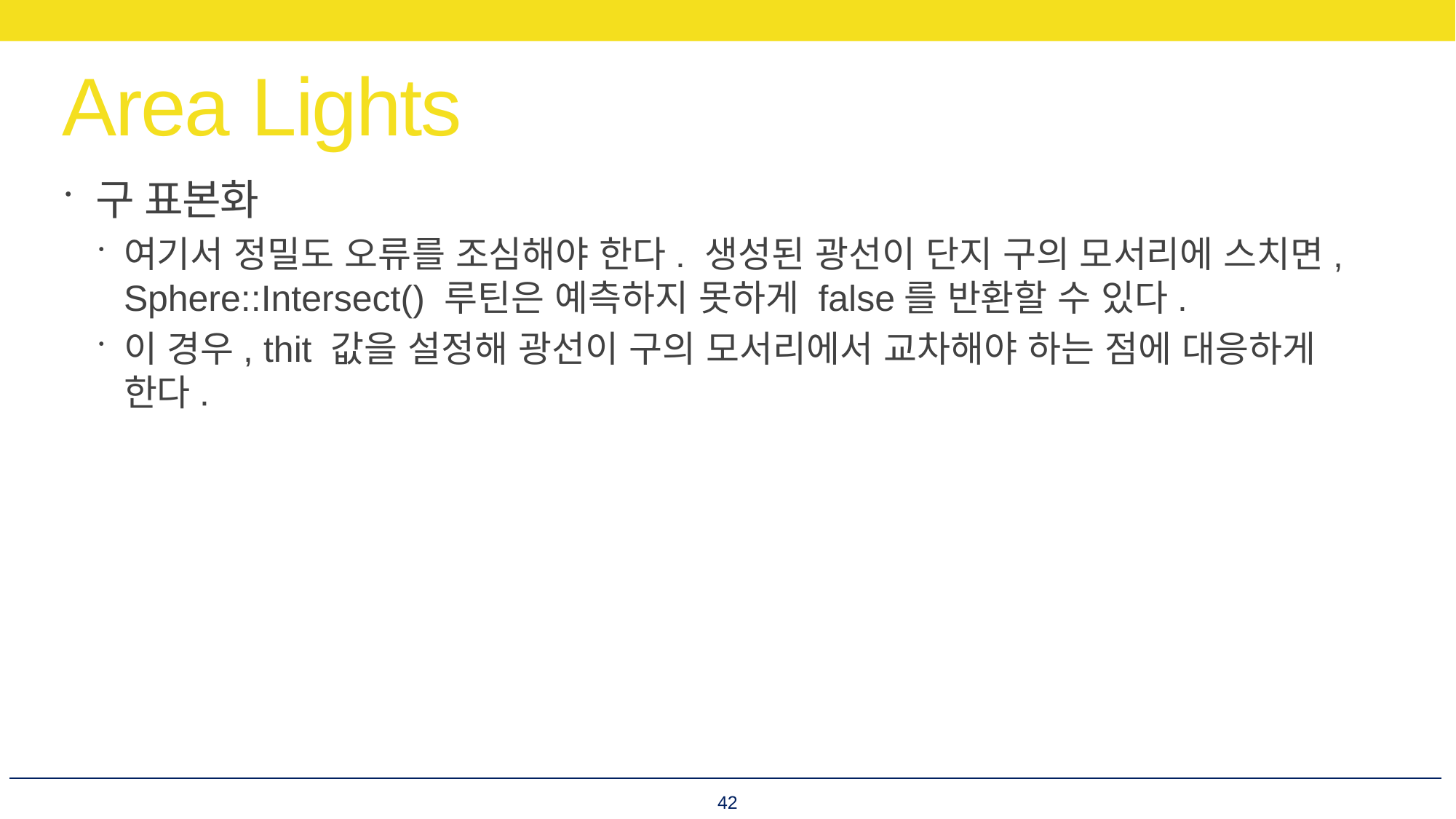

# Area Lights
구 표본화
여기서 정밀도 오류를 조심해야 한다. 생성된 광선이 단지 구의 모서리에 스치면,
Sphere::Intersect() 루틴은 예측하지 못하게 false를 반환할 수 있다.
이 경우, thit 값을 설정해 광선이 구의 모서리에서 교차해야 하는 점에 대응하게 한다.
42